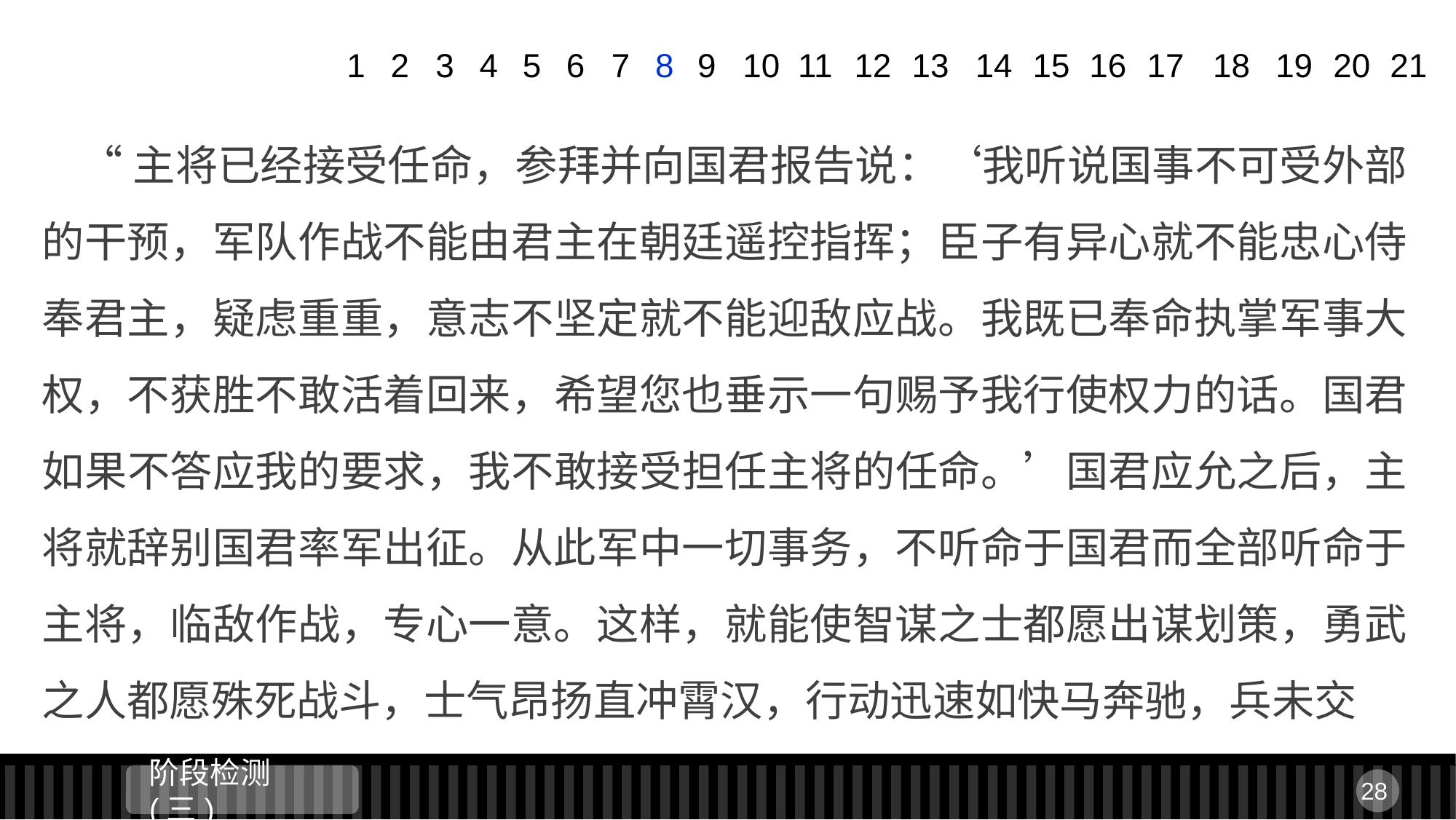

1
2
3
4
5
6
7
8
9
11
12
13
14
15
16
17
18
19
20
21
10
    “主将已经接受任命，参拜并向国君报告说：‘我听说国事不可受外部的干预，军队作战不能由君主在朝廷遥控指挥；臣子有异心就不能忠心侍奉君主，疑虑重重，意志不坚定就不能迎敌应战。我既已奉命执掌军事大权，不获胜不敢活着回来，希望您也垂示一句赐予我行使权力的话。国君如果不答应我的要求，我不敢接受担任主将的任命。’国君应允之后，主将就辞别国君率军出征。从此军中一切事务，不听命于国君而全部听命于主将，临敌作战，专心一意。这样，就能使智谋之士都愿出谋划策，勇武之人都愿殊死战斗，士气昂扬直冲霄汉，行动迅速如快马奔驰，兵未交